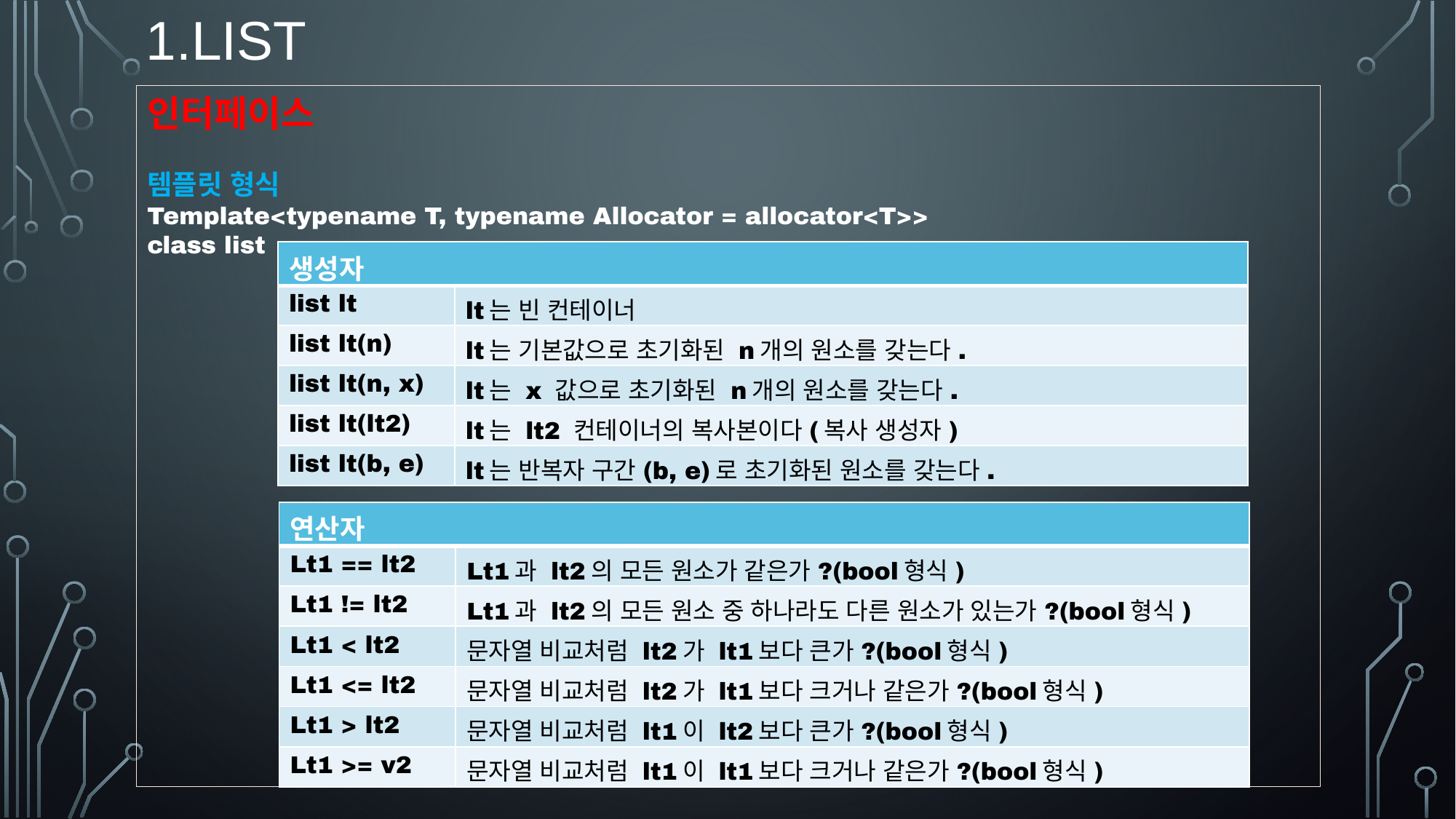

# 1.LIST
인터페이스

템플릿 형식
Template<typename T, typename Allocator = allocator<T>>
class list

| 생성자 |  |
| --- | --- |
| list lt | lt는 빈 컨테이너 |
| list lt(n) | lt는 기본값으로 초기화된 n개의 원소를 갖는다. |
| list lt(n, x) | lt는 x 값으로 초기화된 n개의 원소를 갖는다. |
| list lt(lt2) | lt는 lt2 컨테이너의 복사본이다(복사 생성자) |
| list lt(b, e) | lt는 반복자 구간(b, e)로 초기화된 원소를 갖는다. |
| 연산자 |  |
| --- | --- |
| Lt1 == lt2 | Lt1과 lt2의 모든 원소가 같은가?(bool형식) |
| Lt1 != lt2 | Lt1과 lt2의 모든 원소 중 하나라도 다른 원소가 있는가?(bool형식) |
| Lt1 < lt2 | 문자열 비교처럼 lt2가 lt1보다 큰가?(bool형식) |
| Lt1 <= lt2 | 문자열 비교처럼 lt2가 lt1보다 크거나 같은가?(bool형식) |
| Lt1 > lt2 | 문자열 비교처럼 lt1이 lt2보다 큰가?(bool형식) |
| Lt1 >= v2 | 문자열 비교처럼 lt1이 lt1보다 크거나 같은가?(bool형식) |